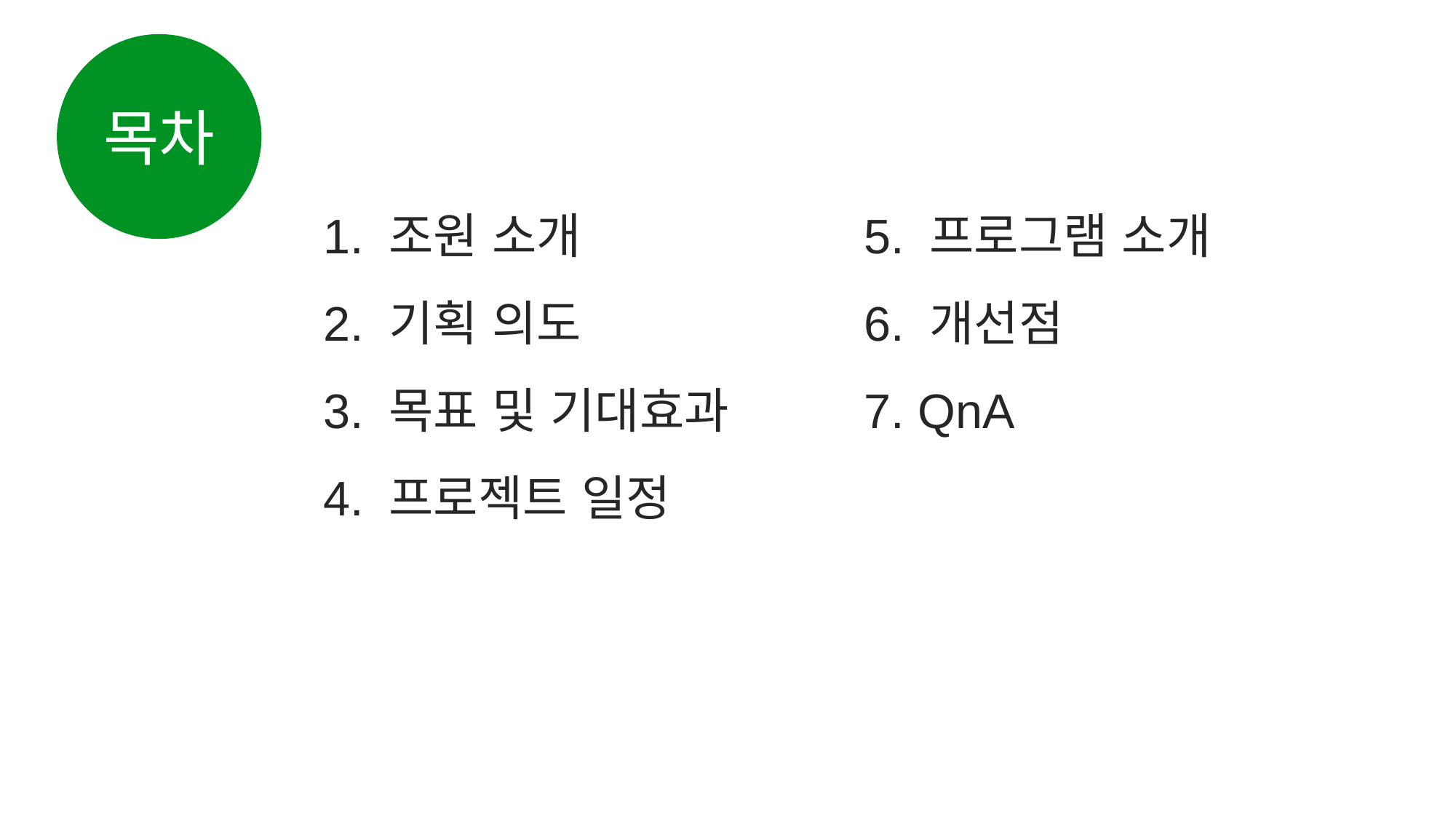

목차
1. 조원 소개
2. 기획 의도
3. 목표 및 기대효과
4. 프로젝트 일정
5. 프로그램 소개
6. 개선점
7. QnA